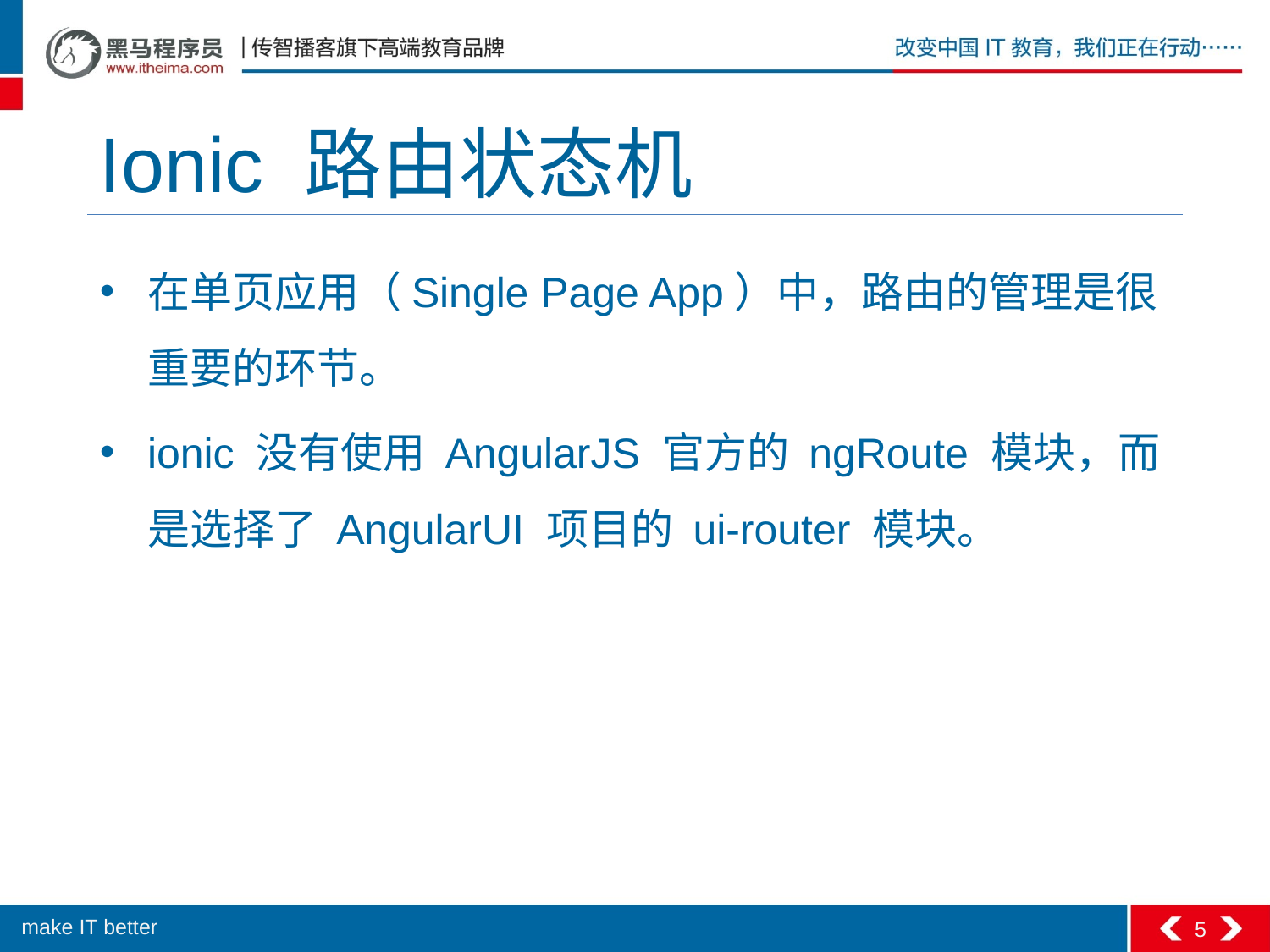

# Ionic 路由状态机
在单页应用（Single Page App）中，路由的管理是很重要的环节。
ionic 没有使用 AngularJS 官方的 ngRoute 模块，而是选择了 AngularUI 项目的 ui-router 模块。
5

make IT better